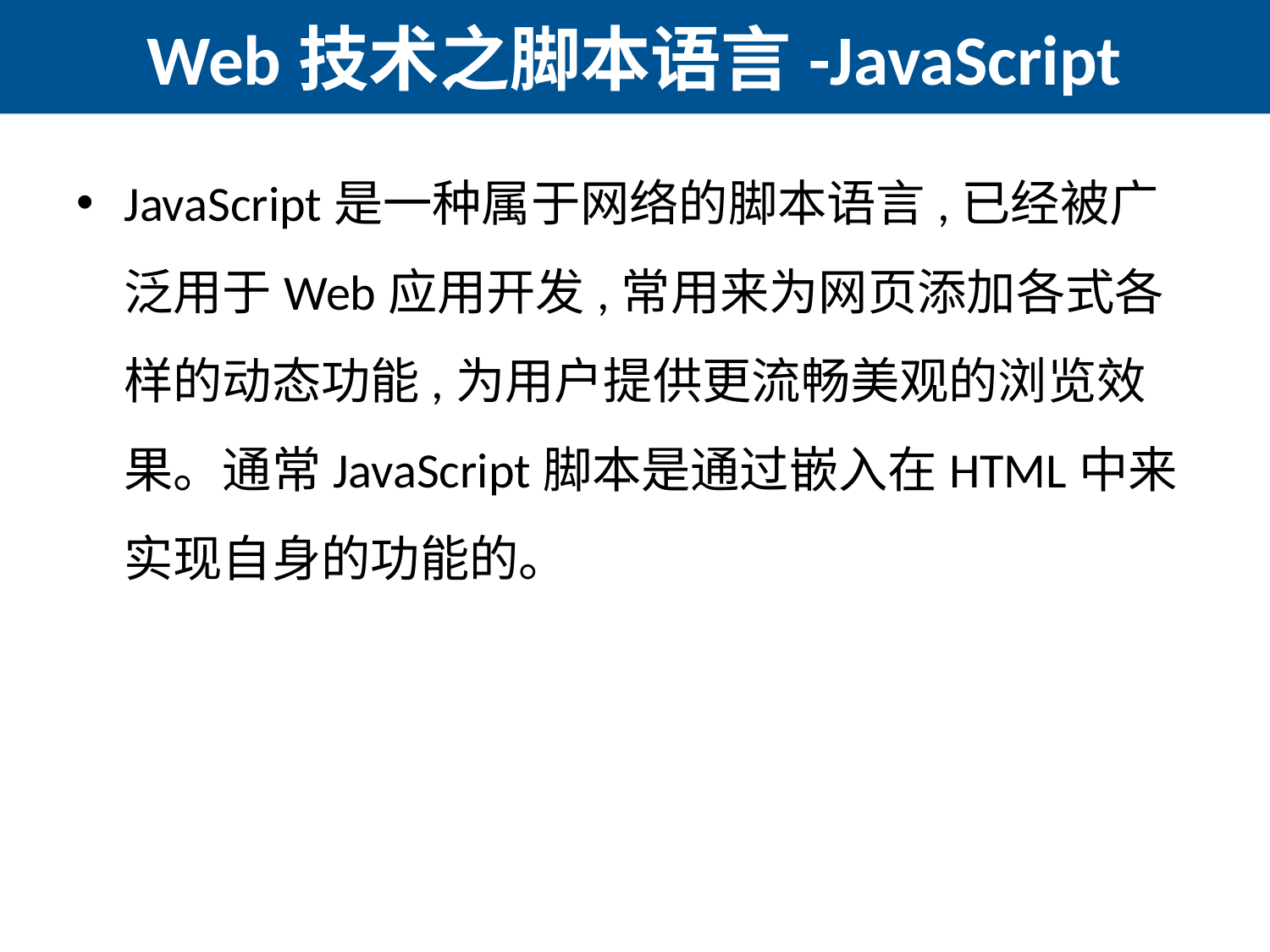

# Web技术之脚本语言-JavaScript
JavaScript是一种属于网络的脚本语言,已经被广泛用于Web应用开发,常用来为网页添加各式各样的动态功能,为用户提供更流畅美观的浏览效果。通常JavaScript脚本是通过嵌入在HTML中来实现自身的功能的。